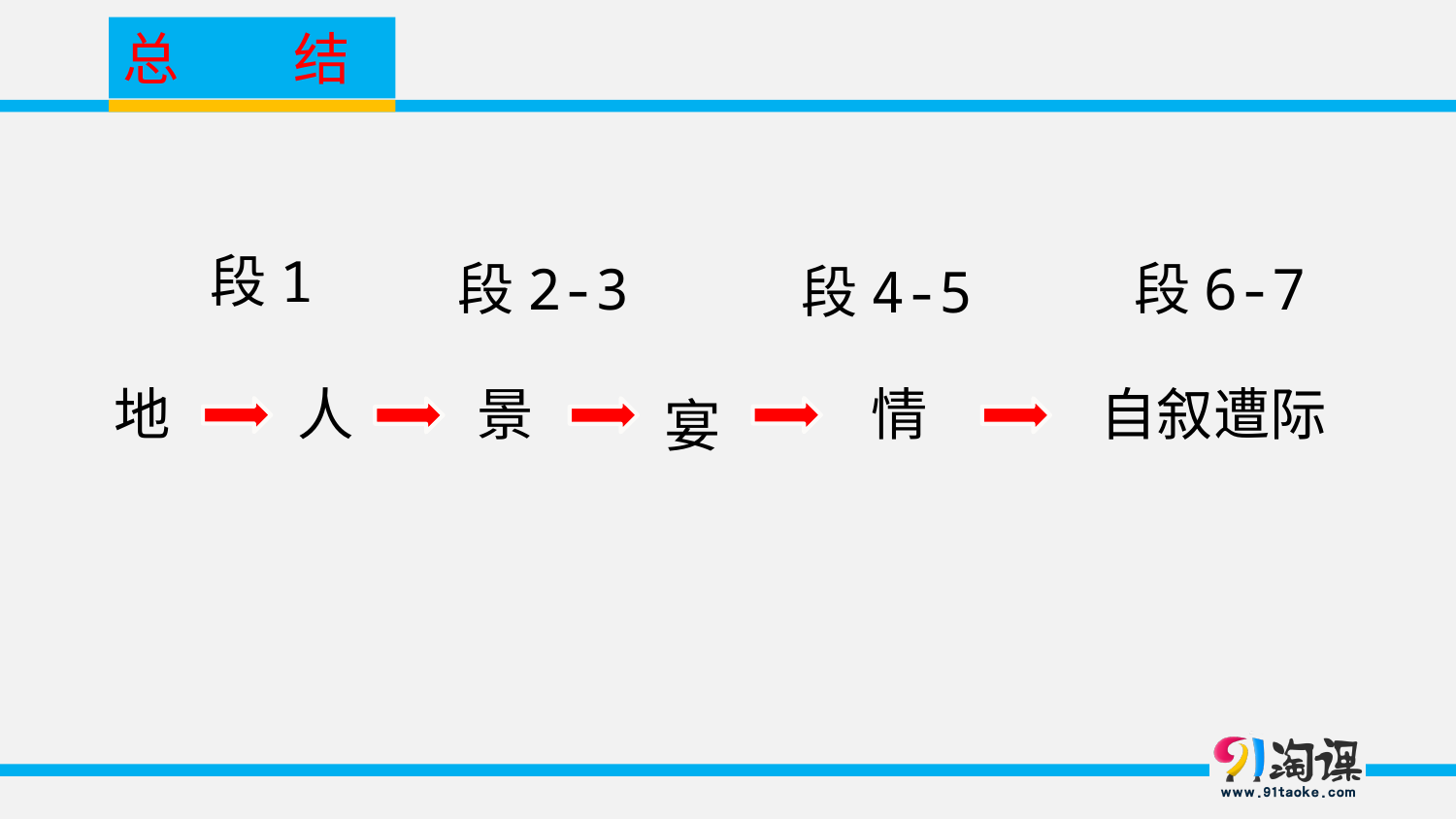

总         结
段1
段2-3
段6-7
段4-5
人
地
景
情
自叙遭际
宴